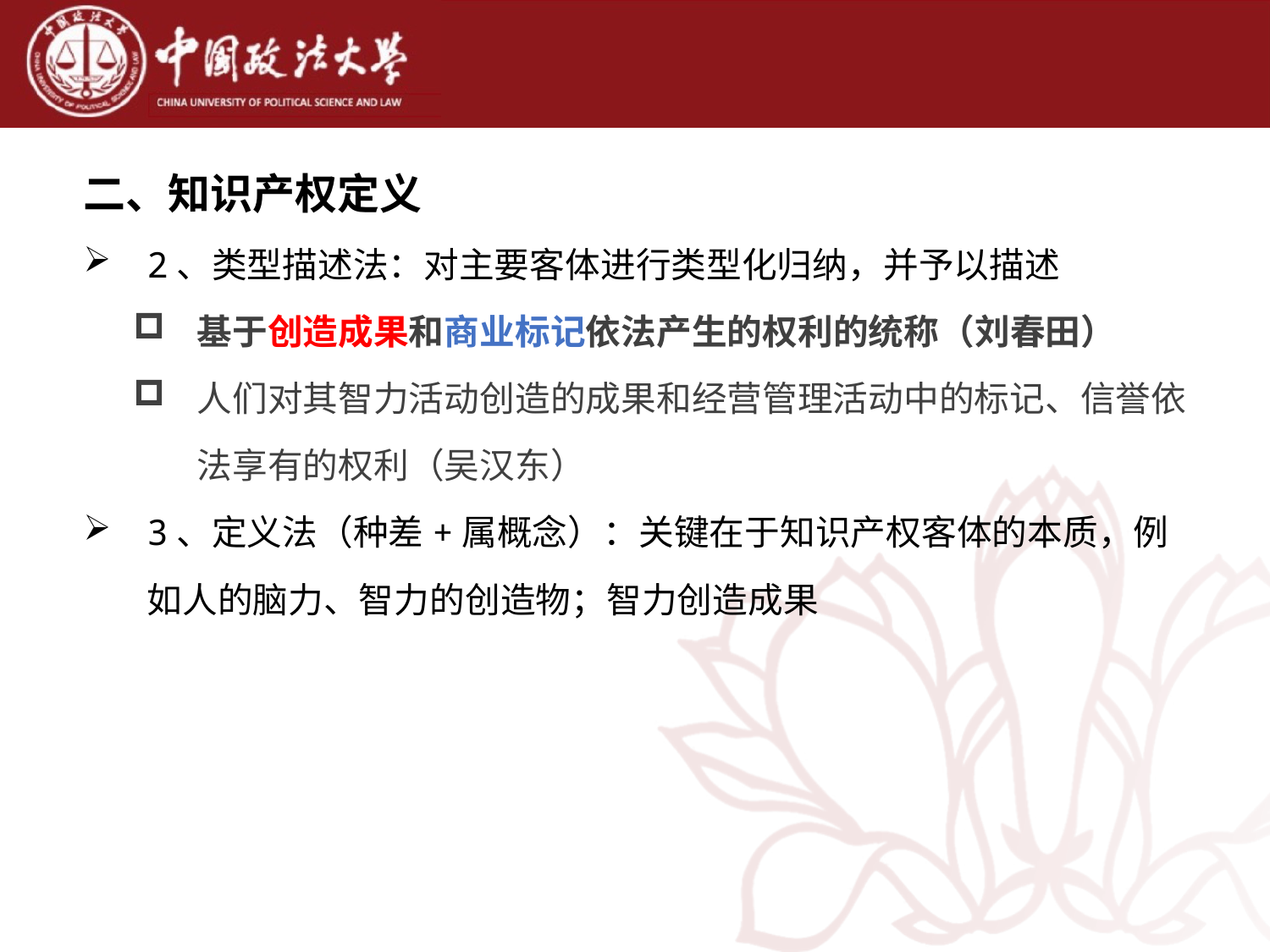

二、知识产权定义
2、类型描述法：对主要客体进行类型化归纳，并予以描述
基于创造成果和商业标记依法产生的权利的统称（刘春田）
人们对其智力活动创造的成果和经营管理活动中的标记、信誉依法享有的权利（吴汉东）
3、定义法（种差+属概念）：关键在于知识产权客体的本质，例如人的脑力、智力的创造物；智力创造成果